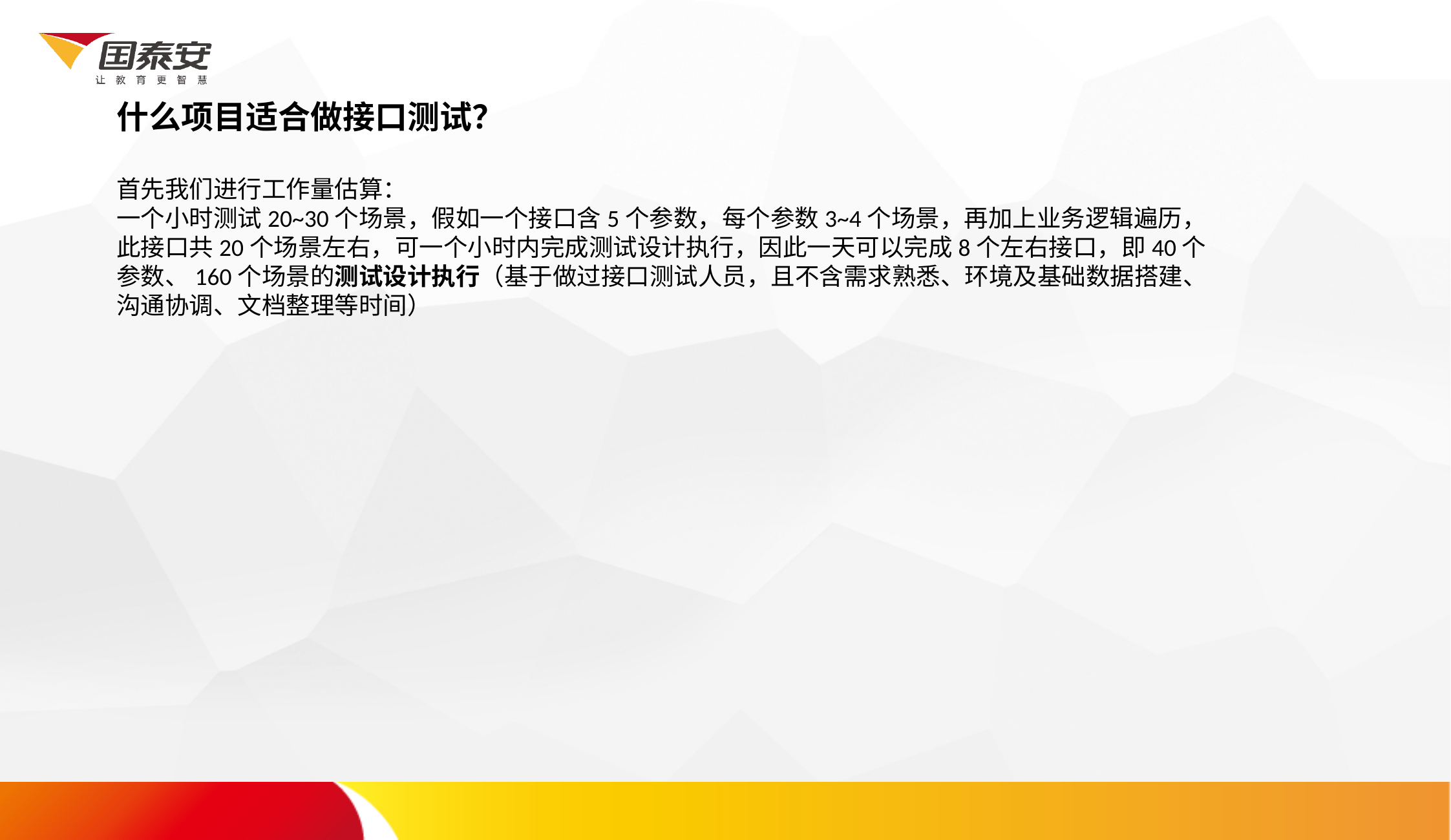

什么项目适合做接口测试？

首先我们进行工作量估算：
一个小时测试20~30个场景，假如一个接口含5个参数，每个参数3~4个场景，再加上业务逻辑遍历，此接口共20个场景左右，可一个小时内完成测试设计执行，因此一天可以完成8个左右接口，即40个参数、160个场景的测试设计执行（基于做过接口测试人员，且不含需求熟悉、环境及基础数据搭建、沟通协调、文档整理等时间）